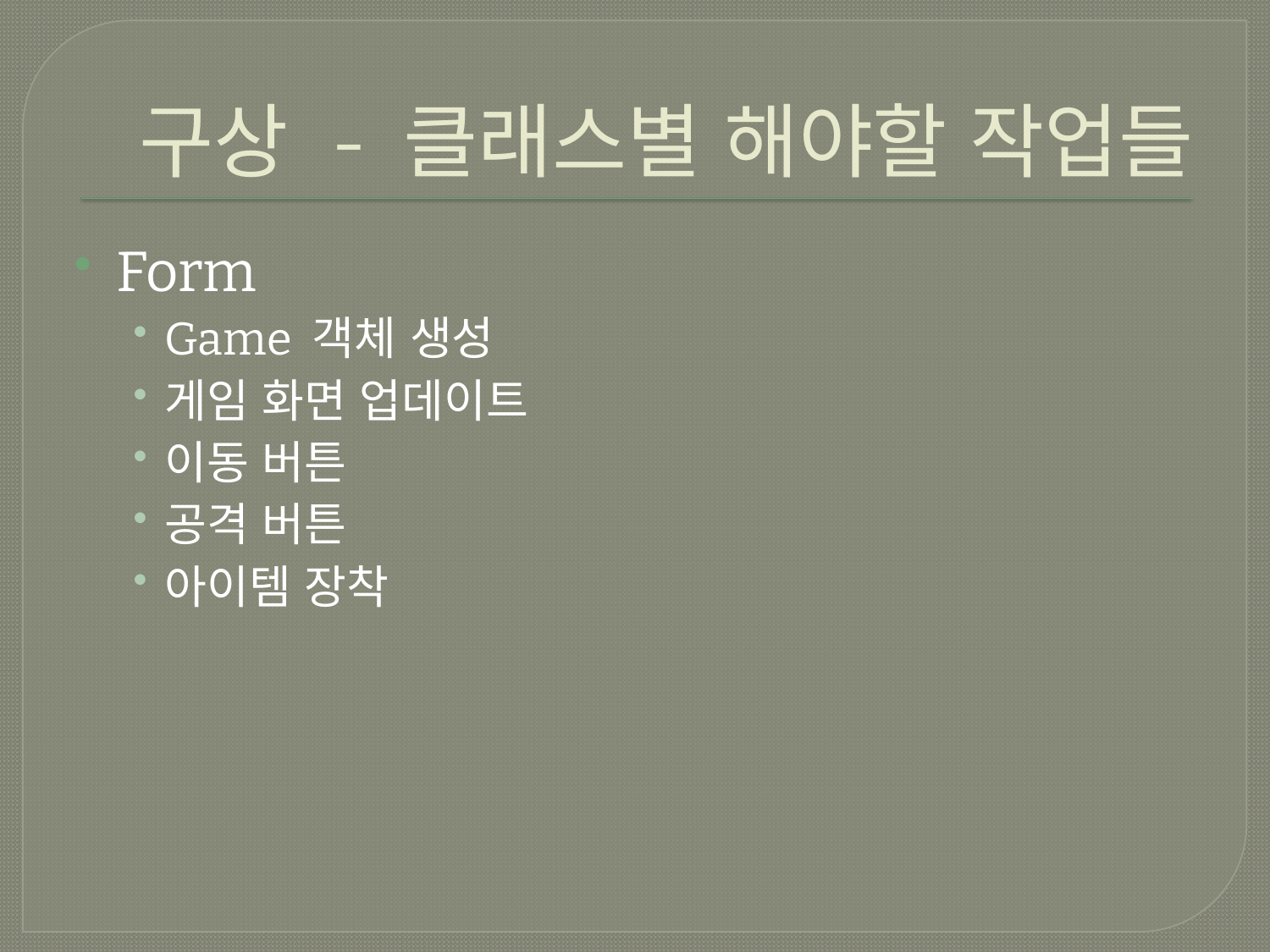

# 구상 - 클래스별 해야할 작업들
Form
Game 객체 생성
게임 화면 업데이트
이동 버튼
공격 버튼
아이템 장착